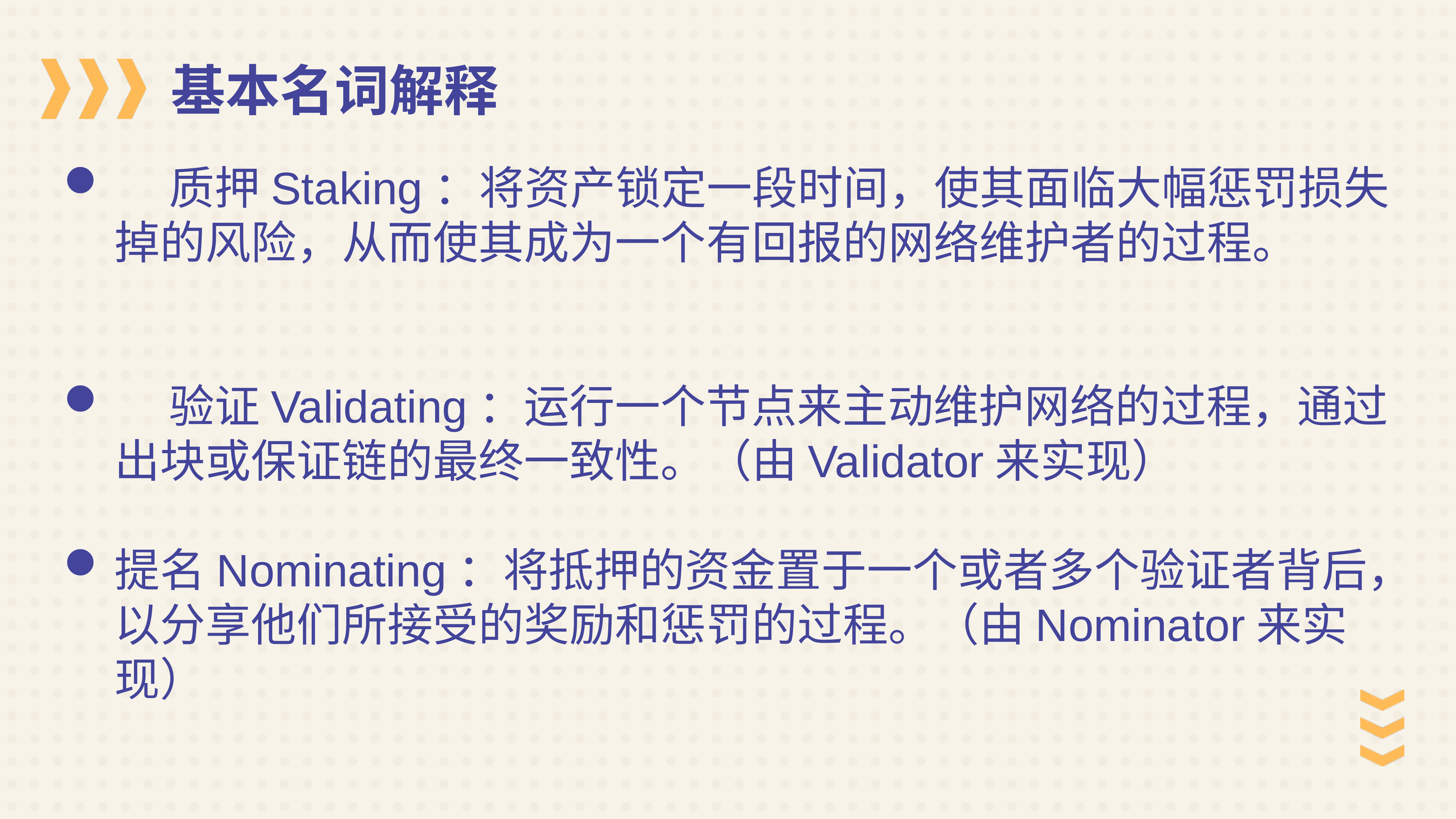

基本名词解释
	质押Staking：将资产锁定一段时间，使其面临大幅惩罚损失掉的风险，从而使其成为一个有回报的网络维护者的过程。

	验证Validating：运行一个节点来主动维护网络的过程，通过出块或保证链的最终一致性。（由Validator来实现）

提名Nominating：将抵押的资金置于一个或者多个验证者背后，以分享他们所接受的奖励和惩罚的过程。（由Nominator来实现）